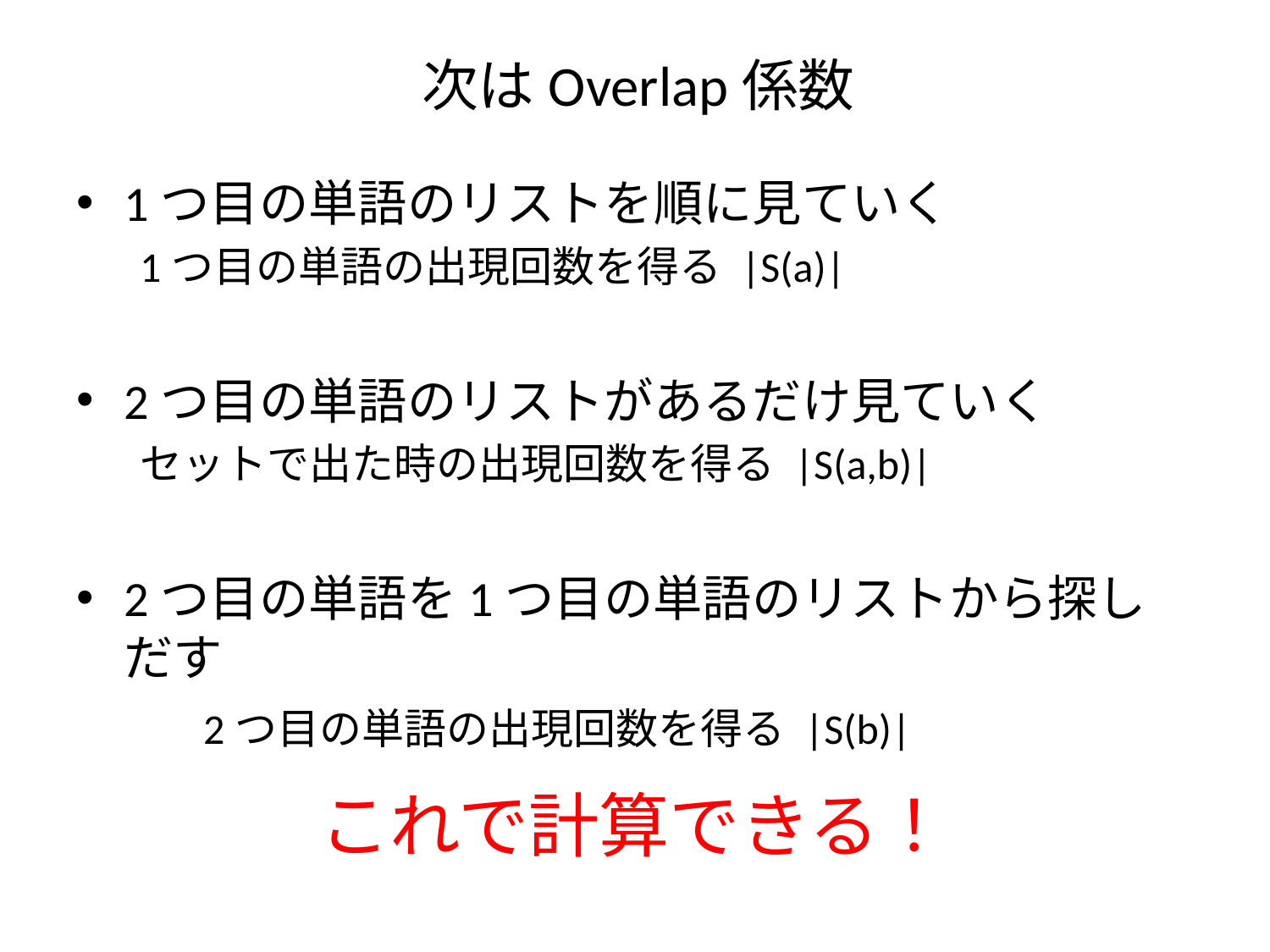

# 次はOverlap係数
1つ目の単語のリストを順に見ていく
1つ目の単語の出現回数を得る |S(a)|

2つ目の単語のリストがあるだけ見ていく
セットで出た時の出現回数を得る |S(a,b)|

2つ目の単語を1つ目の単語のリストから探しだす
	2つ目の単語の出現回数を得る |S(b)|

これで計算できる！